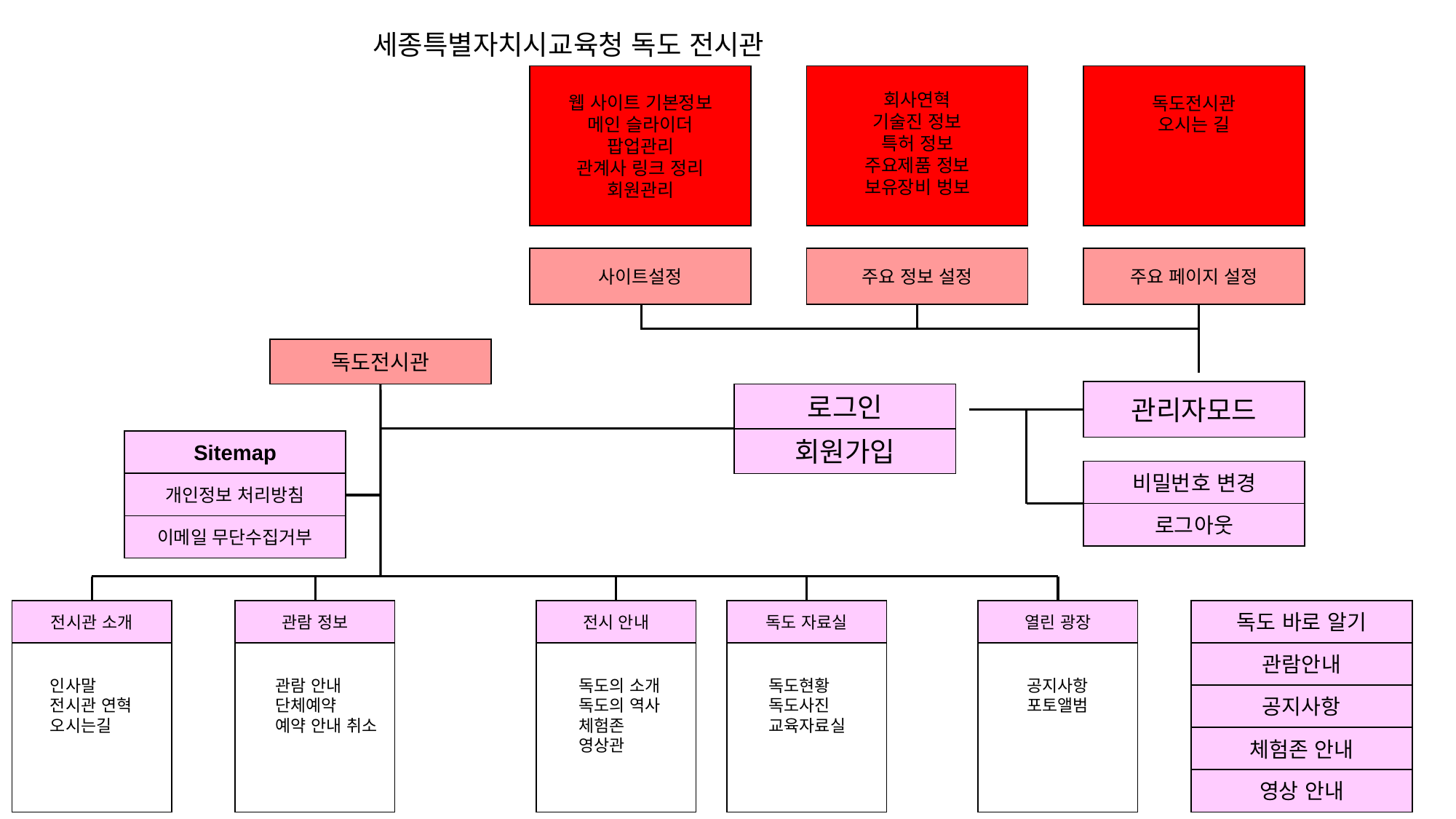

세종특별자치시교육청 독도 전시관
웹 사이트 기본정보
메인 슬라이더
팝업관리
관계사 링크 정리
회원관리
회사연혁
기술진 정보
특허 정보
주요제품 정보
보유장비 벙보
독도전시관
오시는 길
사이트설정
주요 정보 설정
주요 페이지 설정
독도전시관
관리자모드
로그인
회원가입
Sitemap
비밀번호 변경
로그아웃
개인정보 처리방침
이메일 무단수집거부
전시관 소개

관람 정보

전시 안내

독도 자료실

열린 광장

독도 바로 알기
관람안내
인사말
전시관 연혁
오시는길
관람 안내
단체예약
예약 안내 취소
독도의 소개
독도의 역사
체험존
영상관
독도현황
독도사진
교육자료실
공지사항
포토앨범
공지사항
체험존 안내
영상 안내